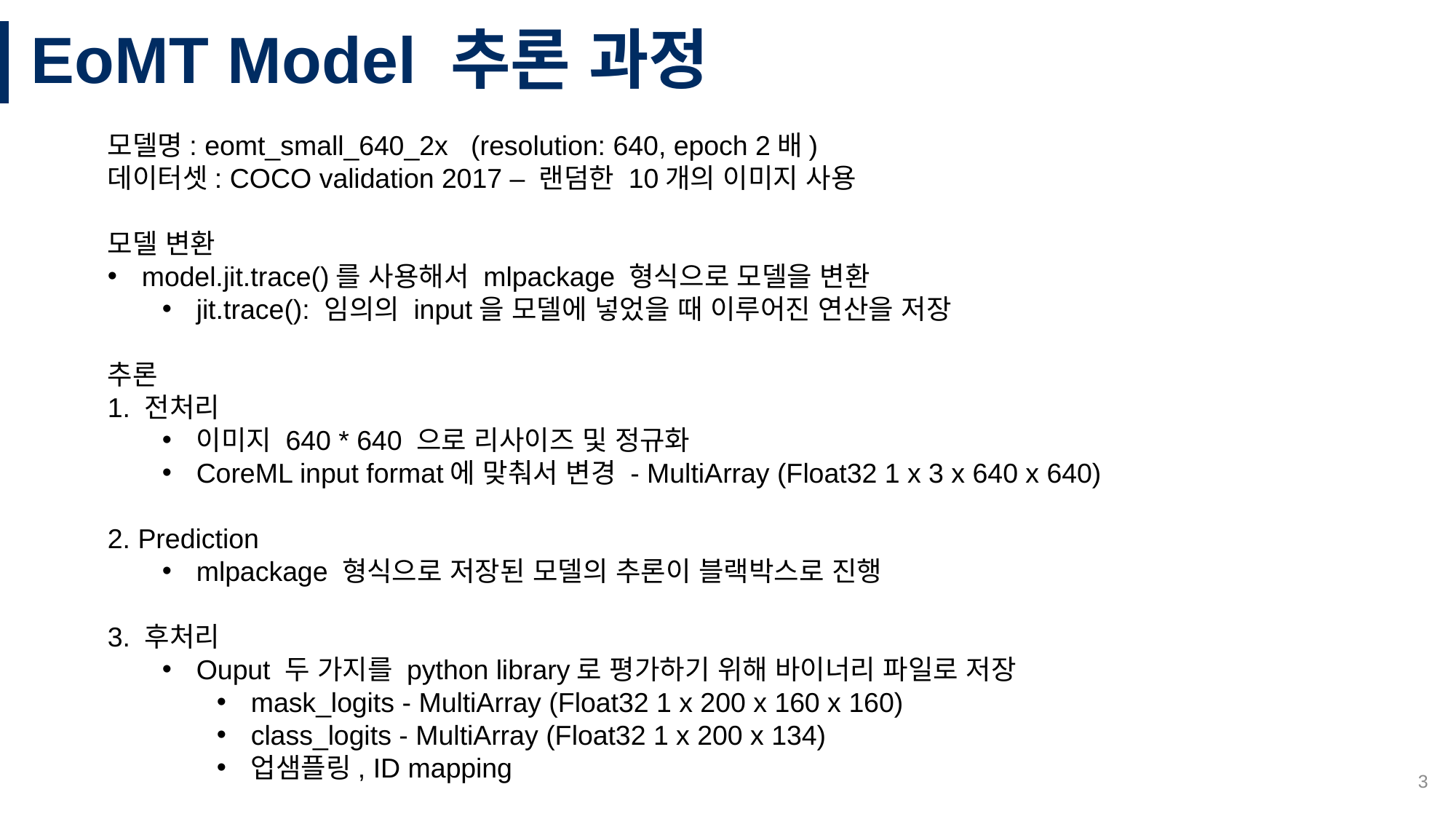

# EoMT Model 추론 과정
모델명: eomt_small_640_2x   (resolution: 640, epoch 2배)
데이터셋: COCO validation 2017 – 랜덤한 10개의 이미지 사용

모델 변환
model.jit.trace()를 사용해서 mlpackage 형식으로 모델을 변환
jit.trace(): 임의의 input을 모델에 넣었을 때 이루어진 연산을 저장

추론
1. 전처리
이미지 640 * 640 으로 리사이즈 및 정규화
CoreML input format에 맞춰서 변경 - MultiArray (Float32 1 x 3 x 640 x 640)

2. Prediction
mlpackage 형식으로 저장된 모델의 추론이 블랙박스로 진행

3. 후처리
Ouput 두 가지를 python library로 평가하기 위해 바이너리 파일로 저장
mask_logits - MultiArray (Float32 1 x 200 x 160 x 160)
class_logits - MultiArray (Float32 1 x 200 x 134)
업샘플링, ID mapping

3